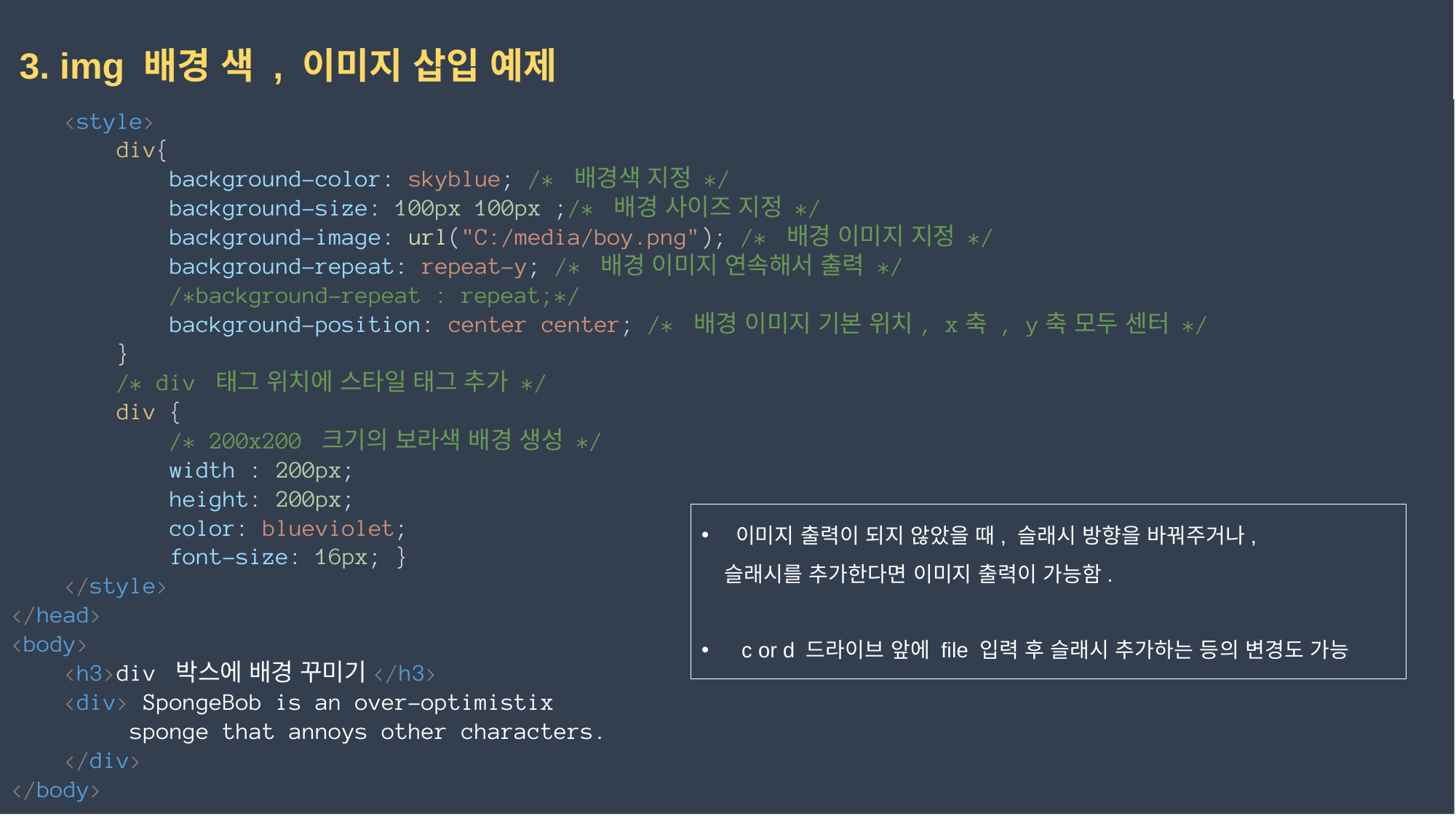

3. img 배경 색 , 이미지 삽입 예제
    <style>
        div{
            background-color: skyblue; /* 배경색 지정 */
            background-size: 100px 100px ;/* 배경 사이즈 지정 */
            background-image: url("C:/media/boy.png"); /* 배경 이미지 지정 */
            background-repeat: repeat-y; /* 배경 이미지 연속해서 출력 */
            /*background-repeat : repeat;*/
            background-position: center center; /* 배경 이미지 기본 위치, x축 , y축 모두 센터 */
        }
        /* div 태그 위치에 스타일 태그 추가 */
        div {
            /* 200x200 크기의 보라색 배경 생성 */
            width : 200px;
            height: 200px;
            color: blueviolet;
            font-size: 16px; }
    </style>
</head>
<body>
    <h3>div 박스에 배경 꾸미기</h3>
    <div> SpongeBob is an over-optimistix
         sponge that annoys other characters.
    </div>
</body>

이미지 출력이 되지 않았을 때, 슬래시 방향을 바꿔주거나,
   슬래시를 추가한다면 이미지 출력이 가능함.

 c or d 드라이브 앞에 file 입력 후 슬래시 추가하는 등의 변경도 가능
2023-02-16
권민지